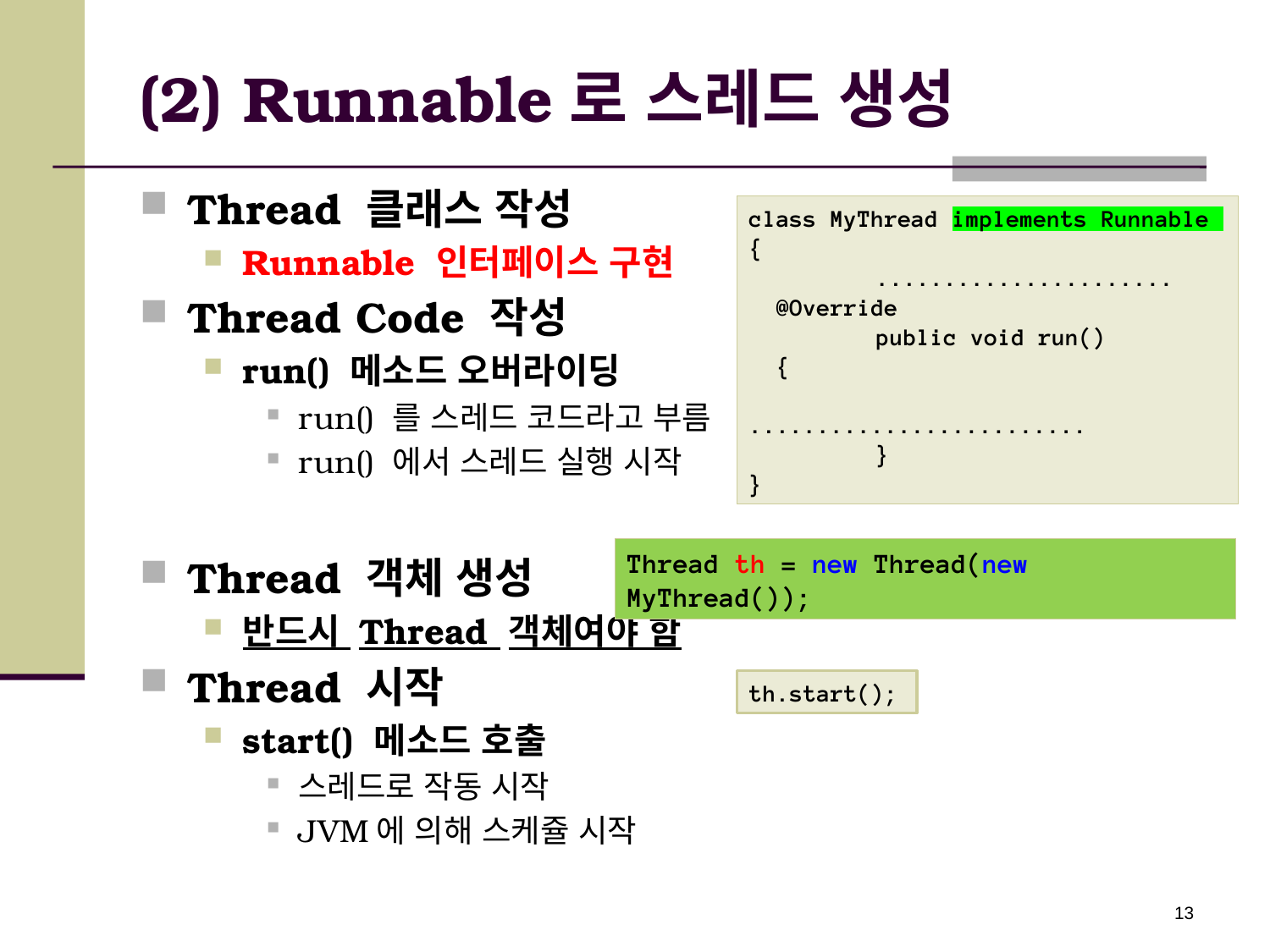

# (2) Runnable로 스레드 생성
Thread 클래스 작성
Runnable 인터페이스 구현
Thread Code 작성
run() 메소드 오버라이딩
run() 를 스레드 코드라고 부름
run() 에서 스레드 실행 시작

Thread 객체 생성
반드시 Thread 객체여야 함
Thread 시작
start() 메소드 호출
스레드로 작동 시작
JVM에 의해 스케쥴 시작
class MyThread implements Runnable
{
	......................
  @Override
	public void run()
  {
		.........................
	}
}
Thread th = new Thread(new MyThread());
th.start();
13